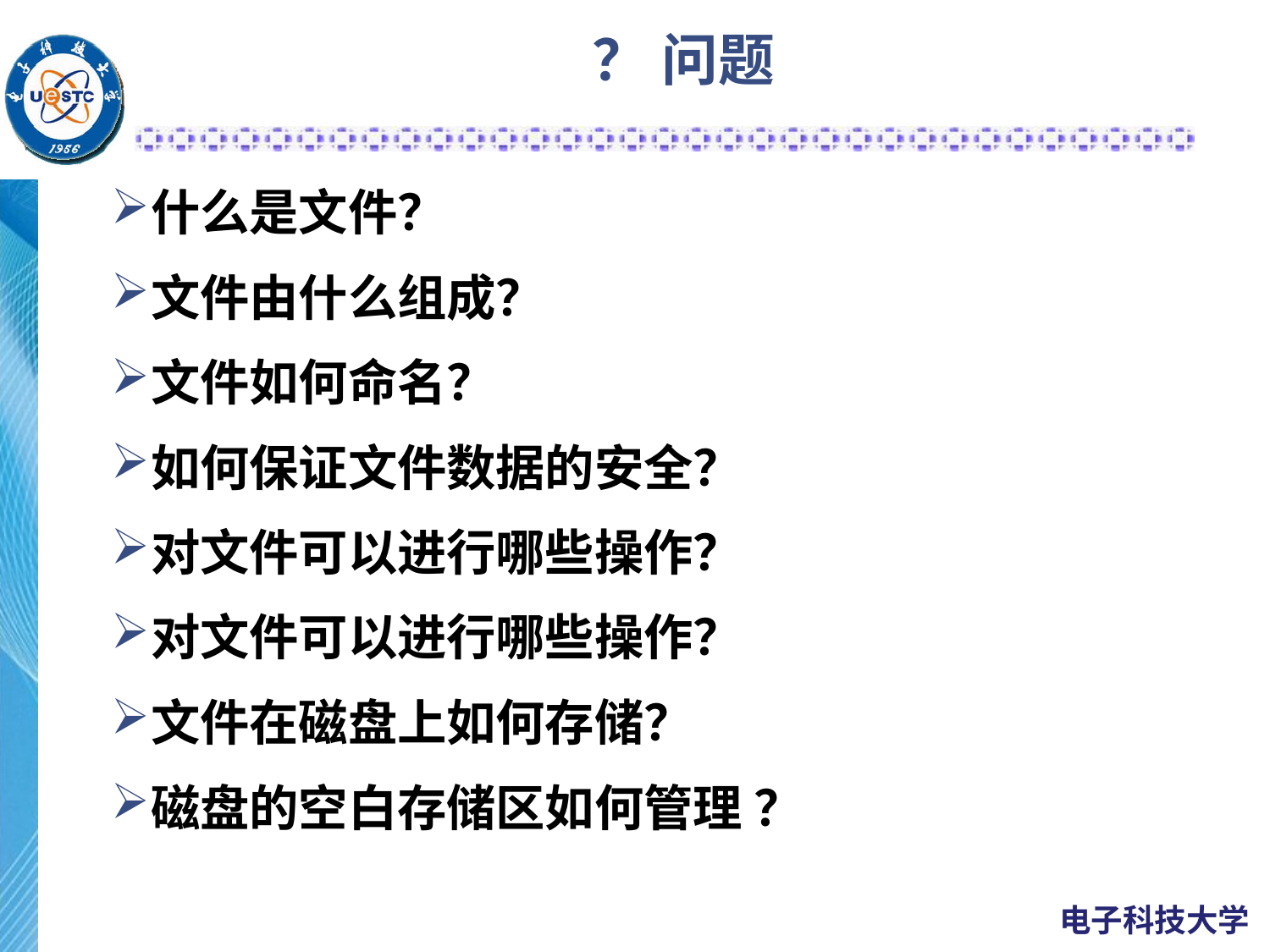

# ？ 问题
什么是文件？
文件由什么组成？
文件如何命名？
如何保证文件数据的安全？
对文件可以进行哪些操作？
对文件可以进行哪些操作？
文件在磁盘上如何存储？
磁盘的空白存储区如何管理 ？